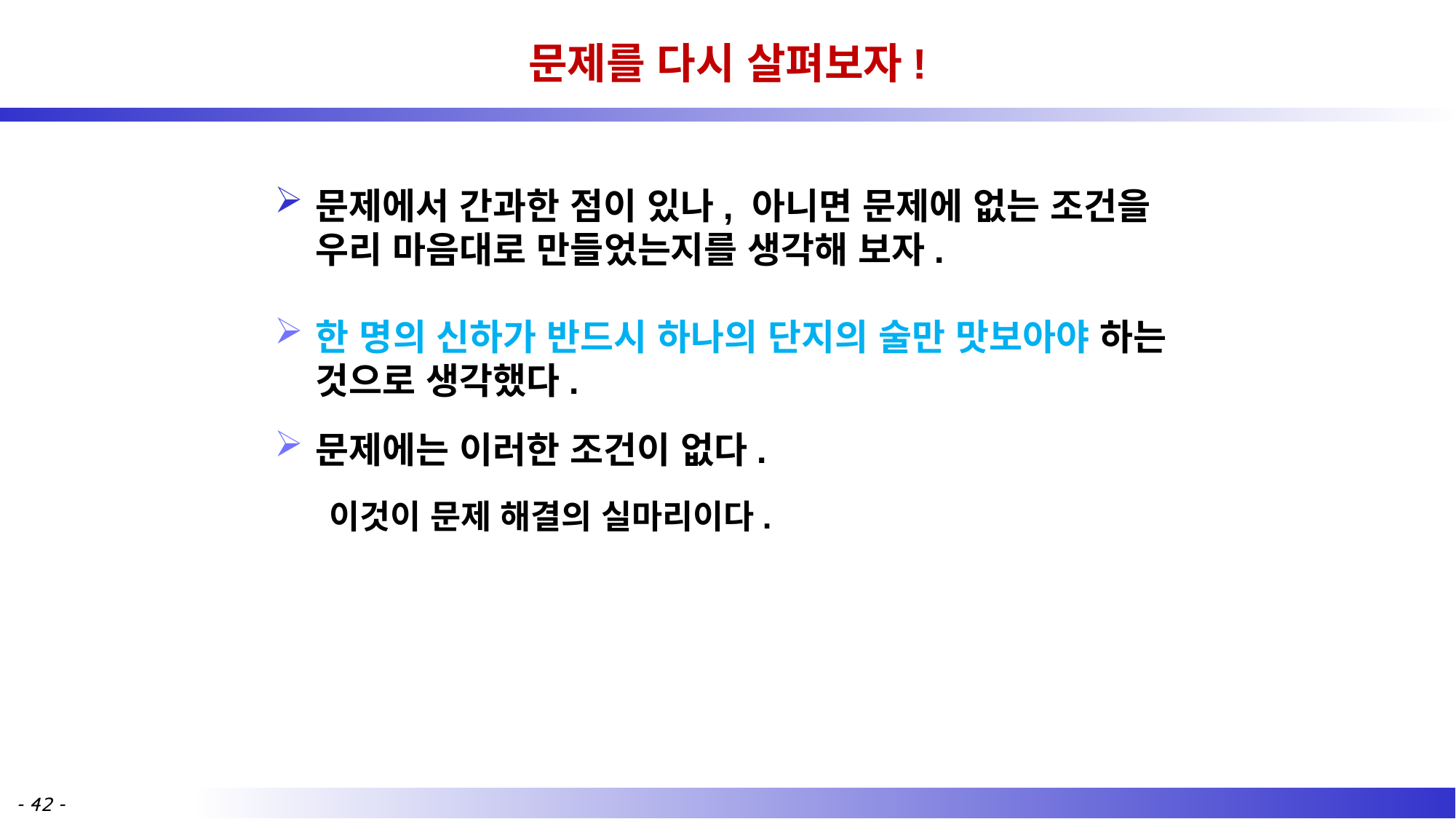

# 문제를 다시 살펴보자!
문제에서 간과한 점이 있나, 아니면 문제에 없는 조건을 우리 마음대로 만들었는지를 생각해 보자.
한 명의 신하가 반드시 하나의 단지의 술만 맛보아야 하는 것으로 생각했다.
문제에는 이러한 조건이 없다.
이것이 문제 해결의 실마리이다.
- 42 -